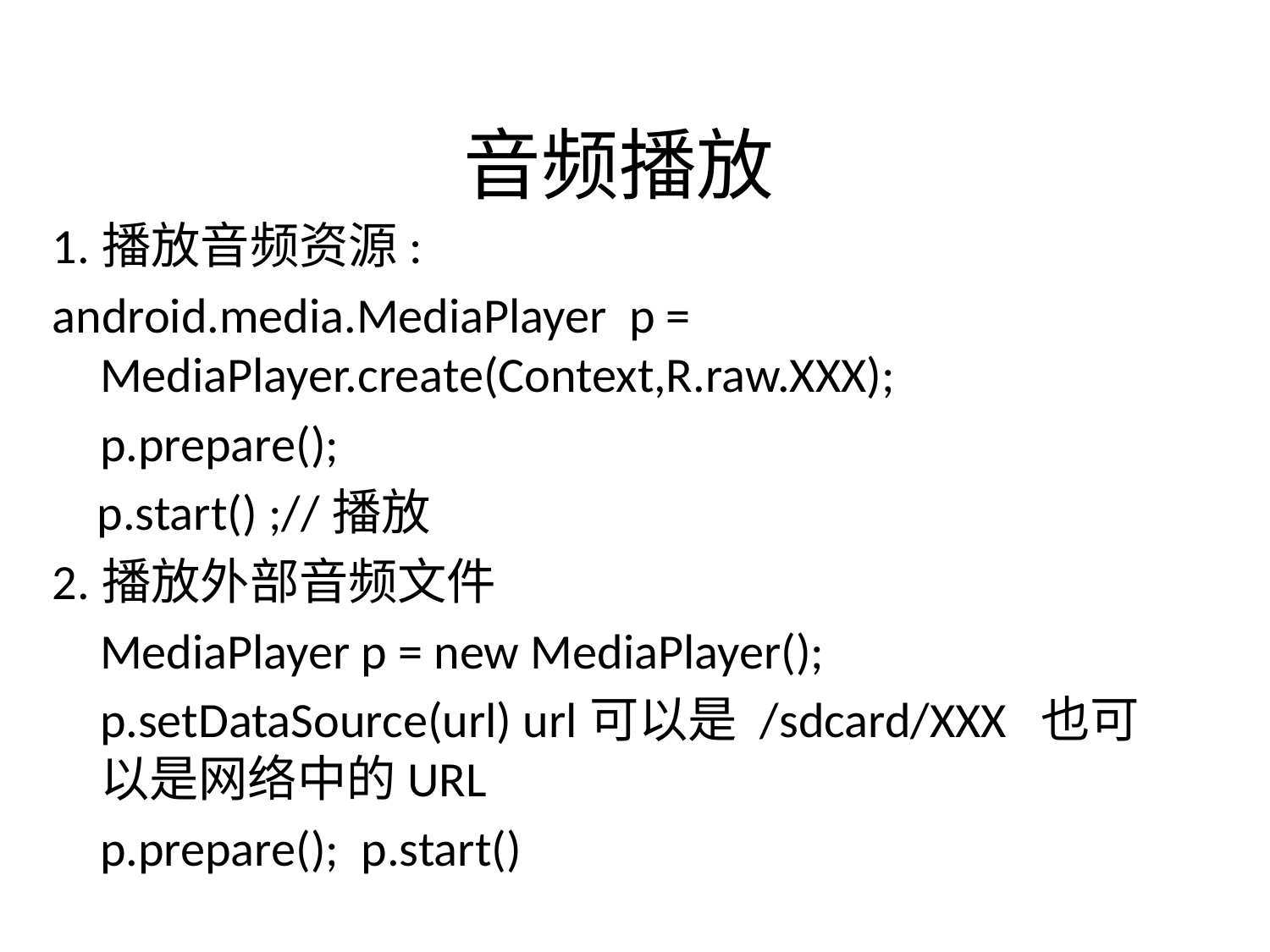

# 音频播放
1.播放音频资源:
android.media.MediaPlayer  p = MediaPlayer.create(Context,R.raw.XXX);
	p.prepare();
    p.start() ;//播放
2.播放外部音频文件
	MediaPlayer p = new MediaPlayer();
	p.setDataSource(url) url可以是 /sdcard/XXX  也可以是网络中的URL
	p.prepare();  p.start()